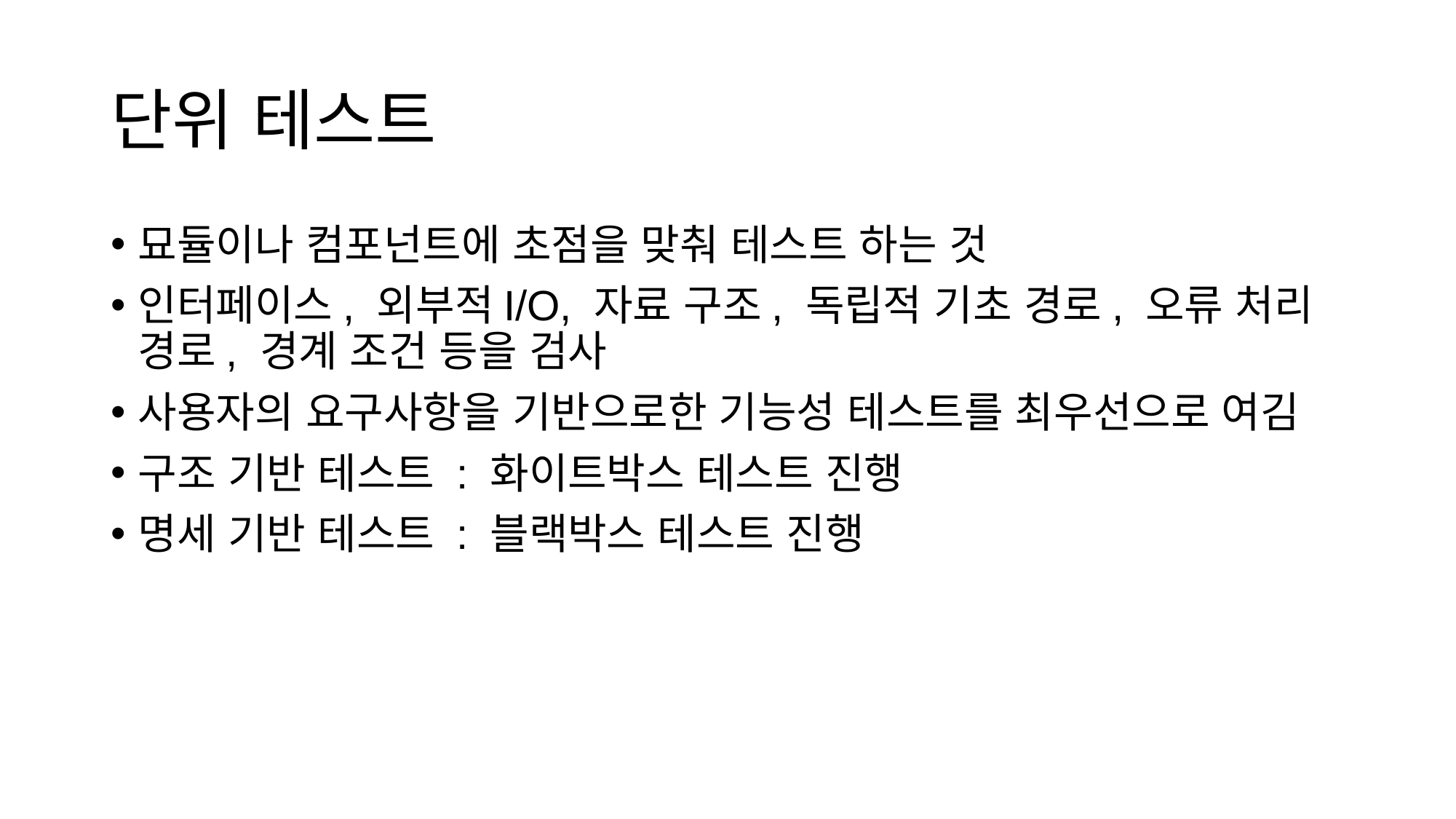

# 단위 테스트
묘듈이나 컴포넌트에 초점을 맞춰 테스트 하는 것
인터페이스, 외부적I/O, 자료 구조, 독립적 기초 경로, 오류 처리 경로, 경계 조건 등을 검사
사용자의 요구사항을 기반으로한 기능성 테스트를 최우선으로 여김
구조 기반 테스트 : 화이트박스 테스트 진행
명세 기반 테스트 : 블랙박스 테스트 진행